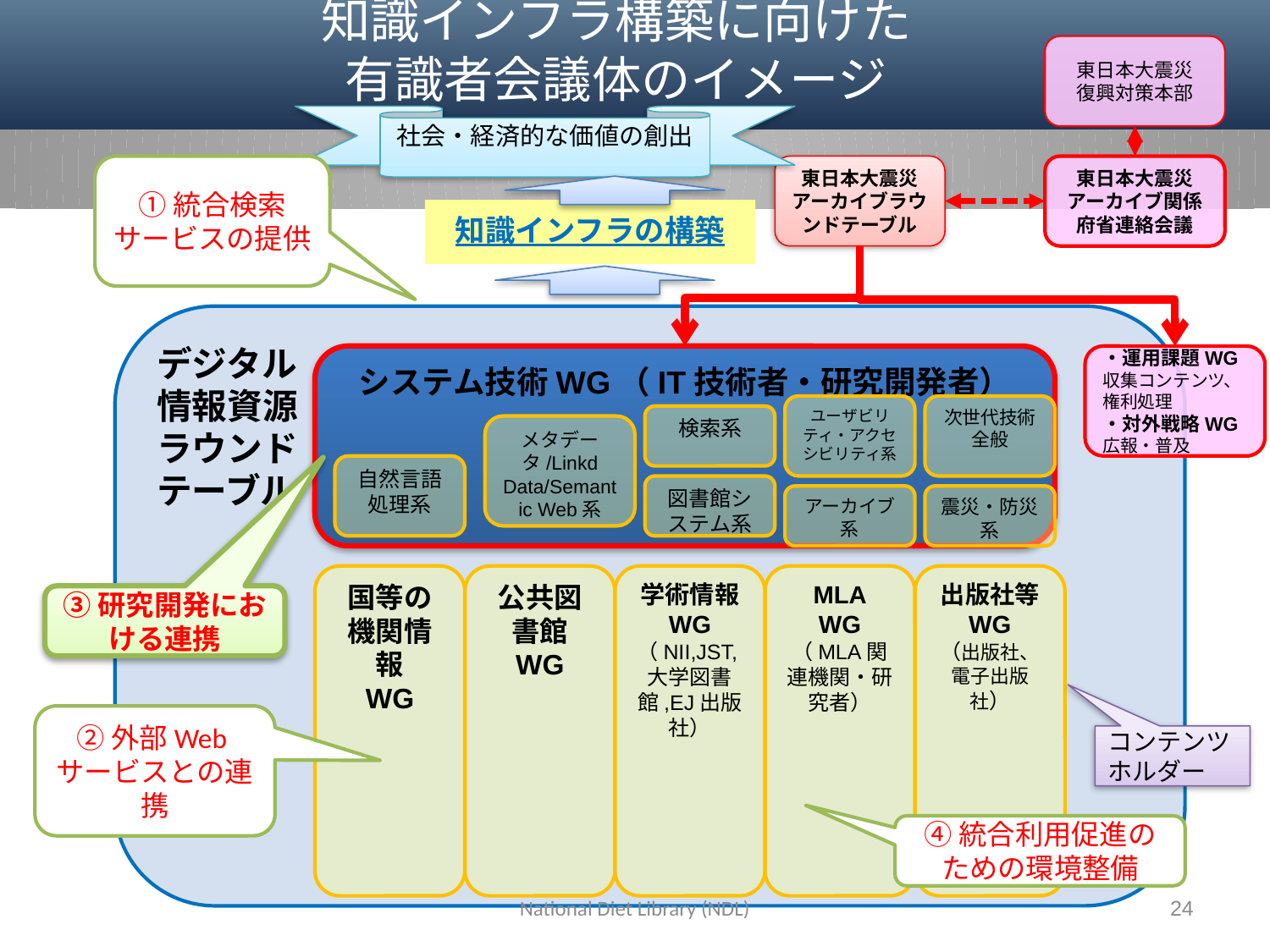

# 知識インフラ構築に向けた 有識者会議体のイメージ
東日本大震災
復興対策本部
社会・経済的な価値の創出
①統合検索サービスの提供
東日本大震災アーカイブラウンドテーブル
東日本大震災アーカイブ関係府省連絡会議

知識インフラの構築

デジタル
情報資源
ラウンド
テーブル
システム技術WG（IT技術者・研究開発者）
・運用課題WG
収集コンテンツ、権利処理
・対外戦略WG
広報・普及
ユーザビリティ・アクセシビリティ系
次世代技術全般
検索系
メタデータ/Linkd Data/Semantic Web系
自然言語処理系
図書館システム系
アーカイブ系
震災・防災系
国等の機関情報
WG
公共図書館
WG
学術情報
WG
（NII,JST,大学図書館,EJ出版社）
MLA
WG
（MLA関連機関・研究者）
出版社等
WG
（出版社、電子出版社）
③研究開発における連携
②外部Webサービスとの連携
コンテンツホルダー
④統合利用促進のための環境整備
National Diet Library (NDL)
24
④統合利用促進のための環境整備